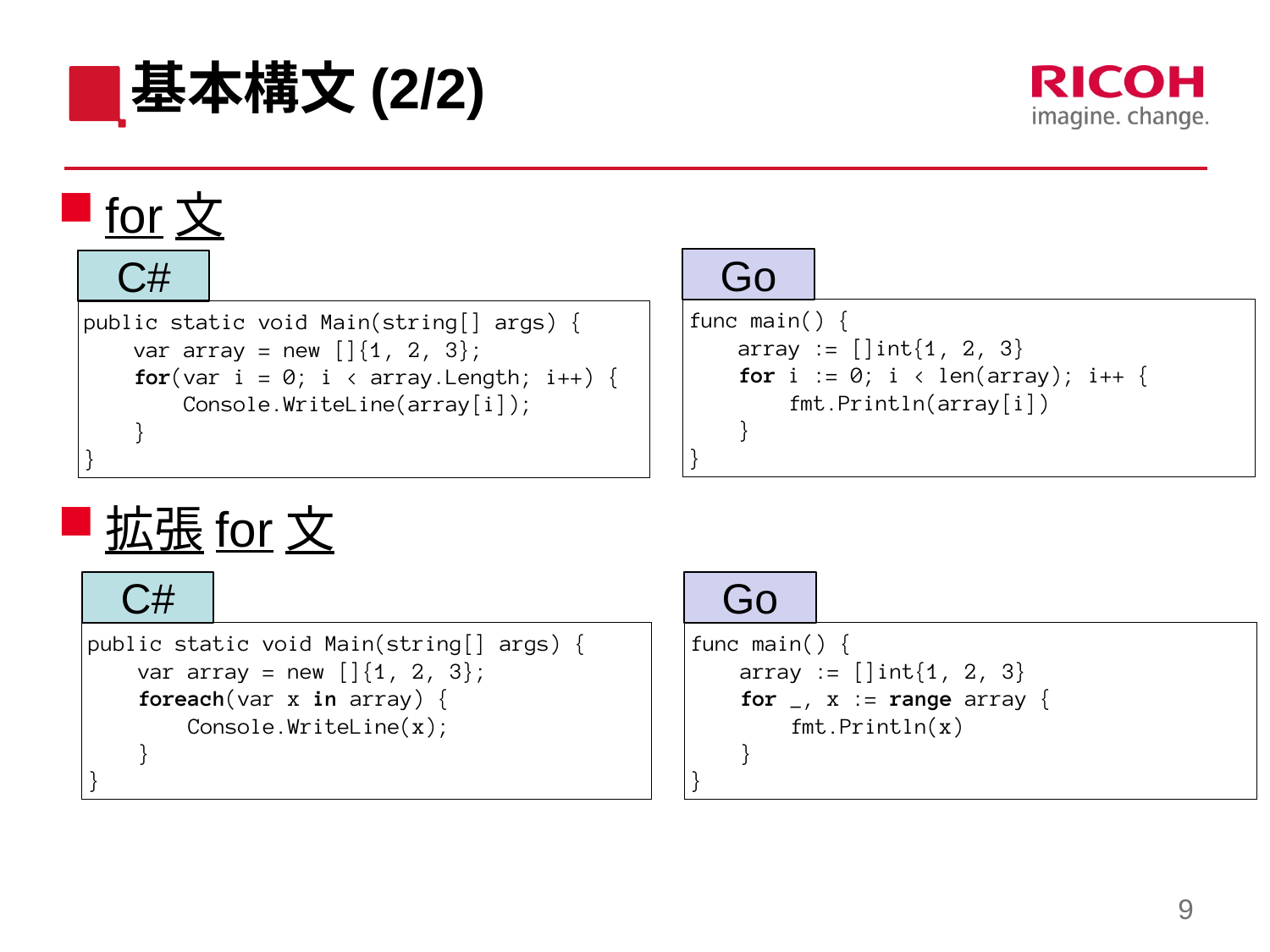

# 基本構文(2/2)
for文

拡張for文
Go

C#

func main() {
    array := []int{1, 2, 3}
    for i := 0; i < len(array); i++ {
        fmt.Println(array[i])
    }
}
public static void Main(string[] args) {
    var array = new []{1, 2, 3};
    for(var i = 0; i < array.Length; i++) {
        Console.WriteLine(array[i]);
    }
}
C#

Go

public static void Main(string[] args) {
    var array = new []{1, 2, 3};
    foreach(var x in array) {
        Console.WriteLine(x);
    }
}
func main() {
    array := []int{1, 2, 3}
    for _, x := range array {
        fmt.Println(x)
    }
}
9